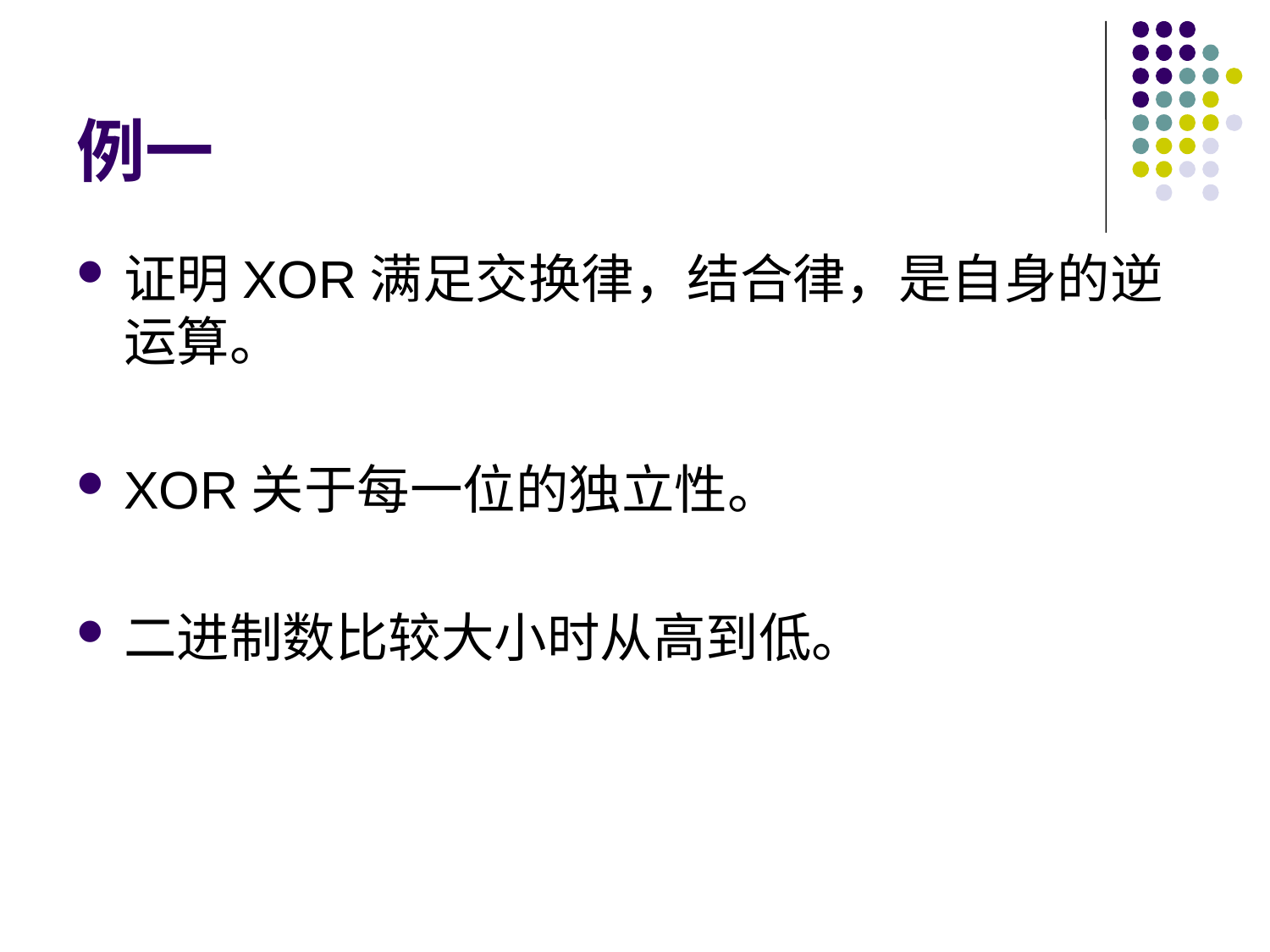

# 例一
证明XOR满足交换律，结合律，是自身的逆运算。

XOR关于每一位的独立性。

二进制数比较大小时从高到低。